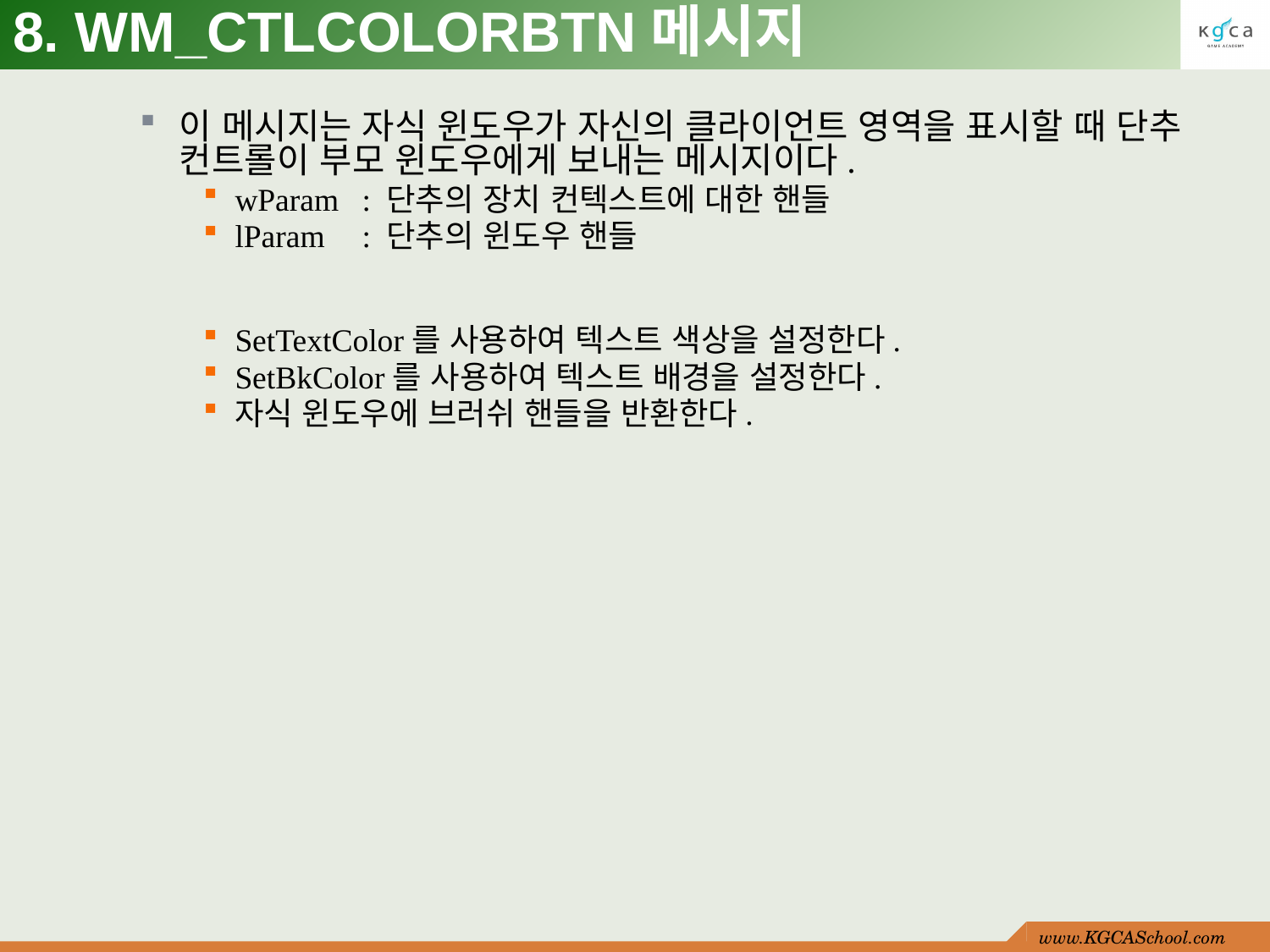

# 8. WM_CTLCOLORBTN메시지
이 메시지는 자식 윈도우가 자신의 클라이언트 영역을 표시할 때 단추 컨트롤이 부모 윈도우에게 보내는 메시지이다.
wParam	: 단추의 장치 컨텍스트에 대한 핸들
lParam	: 단추의 윈도우 핸들

SetTextColor를 사용하여 텍스트 색상을 설정한다.
SetBkColor를 사용하여 텍스트 배경을 설정한다.
자식 윈도우에 브러쉬 핸들을 반환한다.